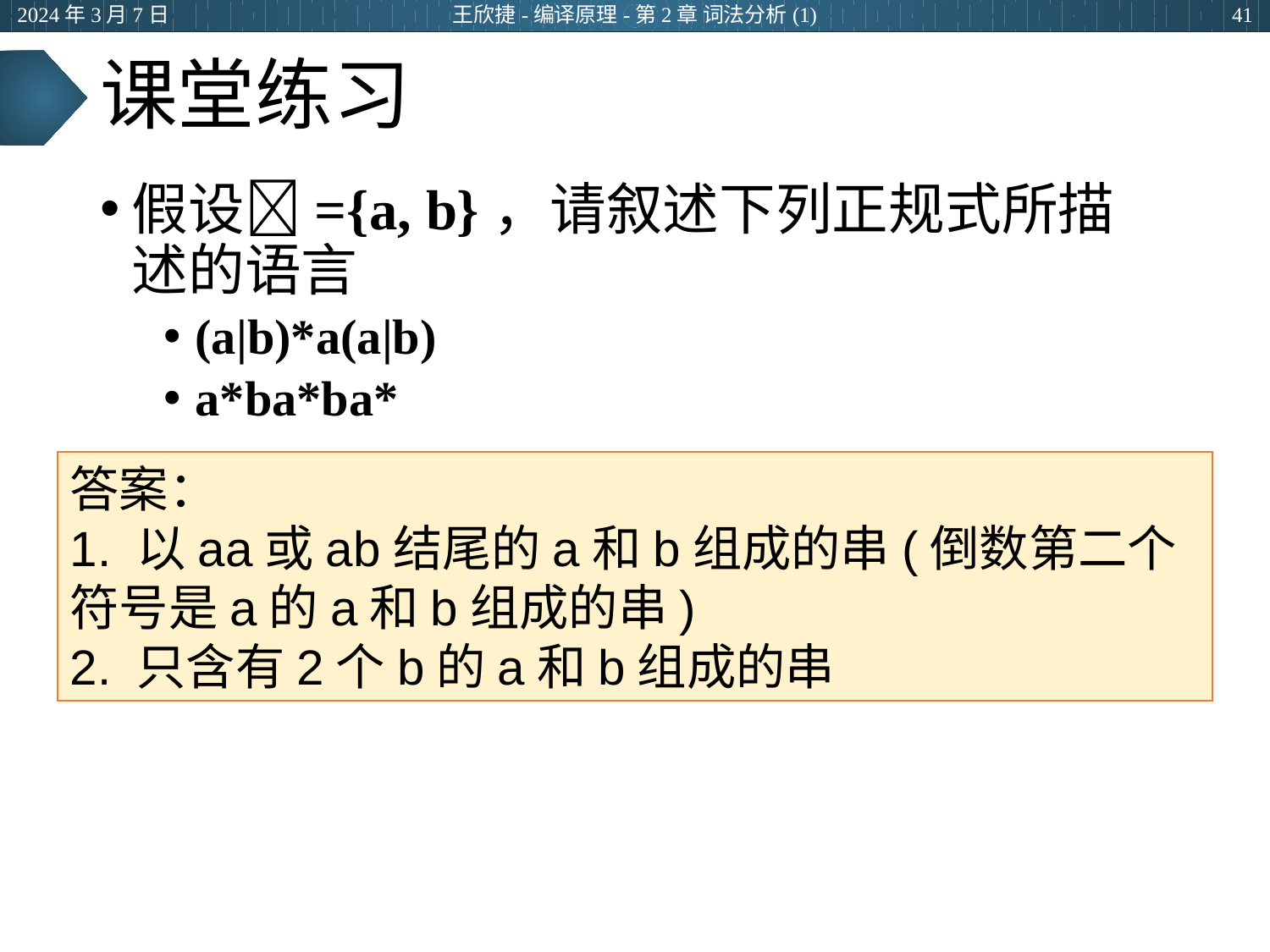

2024年3月7日
王欣捷-编译原理-第2章 词法分析(1)
41
# 课堂练习
假设Σ={a, b}，请叙述下列正规式所描述的语言
(a|b)*a(a|b)
a*ba*ba*
答案：
1. 以aa或ab结尾的a和b组成的串(倒数第二个符号是a的a和b组成的串)
2. 只含有2个b的a和b组成的串